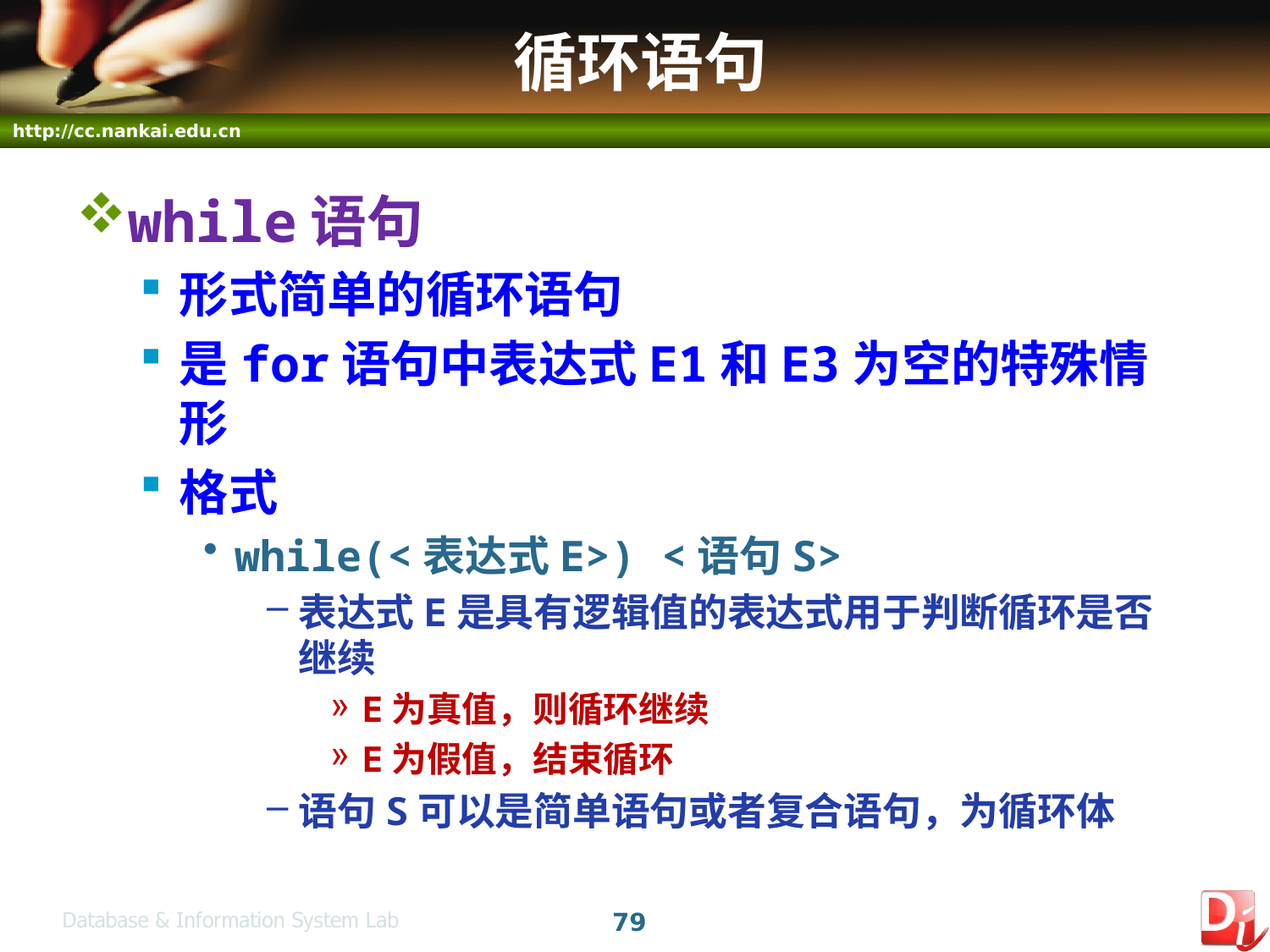

# 循环语句
while语句
形式简单的循环语句
是for语句中表达式E1和E3为空的特殊情形
格式
while(<表达式E>) <语句S>
表达式E是具有逻辑值的表达式用于判断循环是否继续
E为真值，则循环继续
E为假值，结束循环
语句S可以是简单语句或者复合语句，为循环体
79
Database & Information System Lab